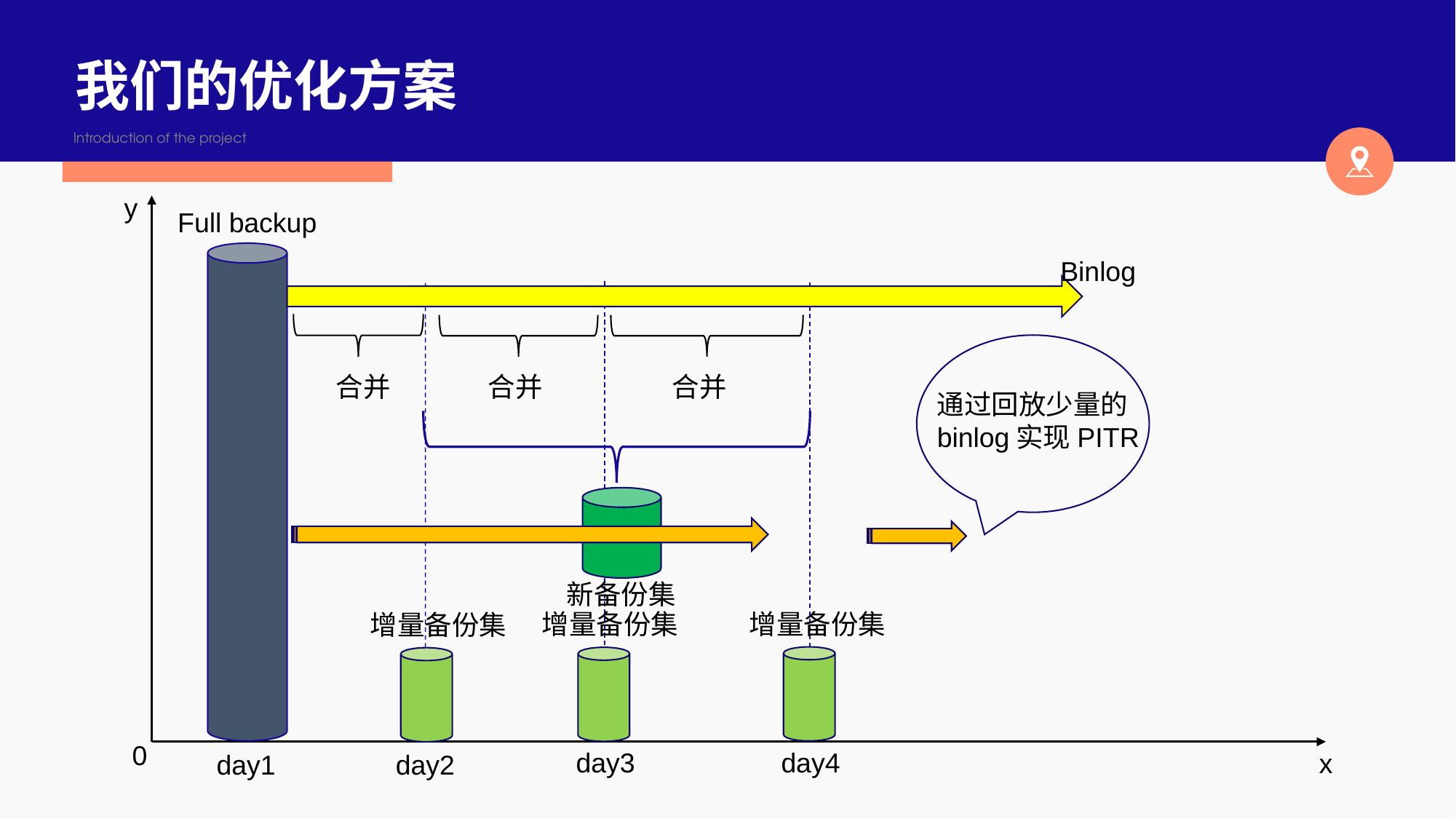

我们的优化方案
Introduction of the project

y
0
x
Full backup

day1

Binlog

合并
合并
合并
通过回放少量的
binlog实现PITR

新备份集

增量备份集
增量备份集
增量备份集

day3
day4
day2